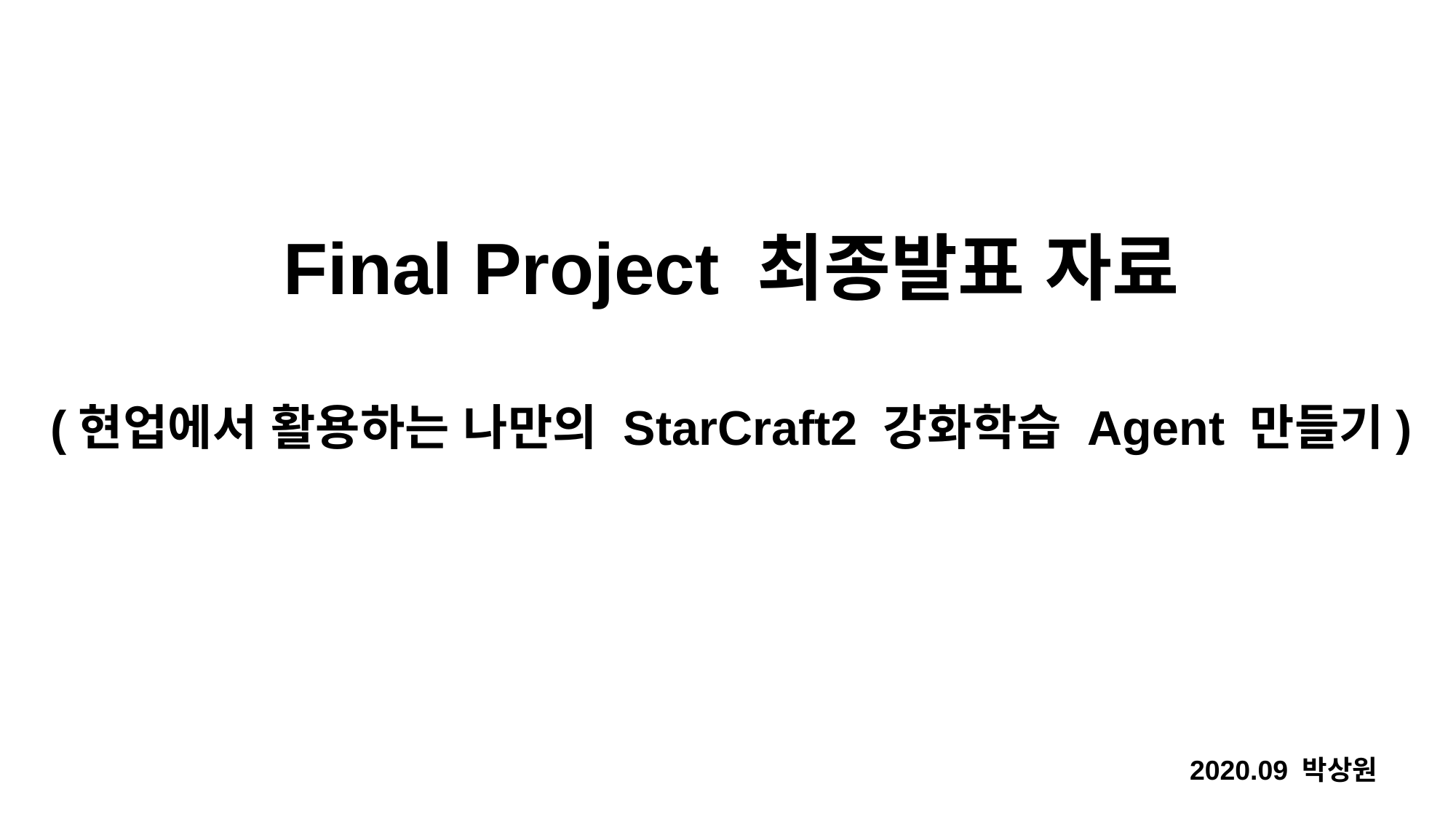

# Final Project 최종발표 자료 (현업에서 활용하는 나만의 StarCraft2 강화학습 Agent 만들기)
2020.09 박상원